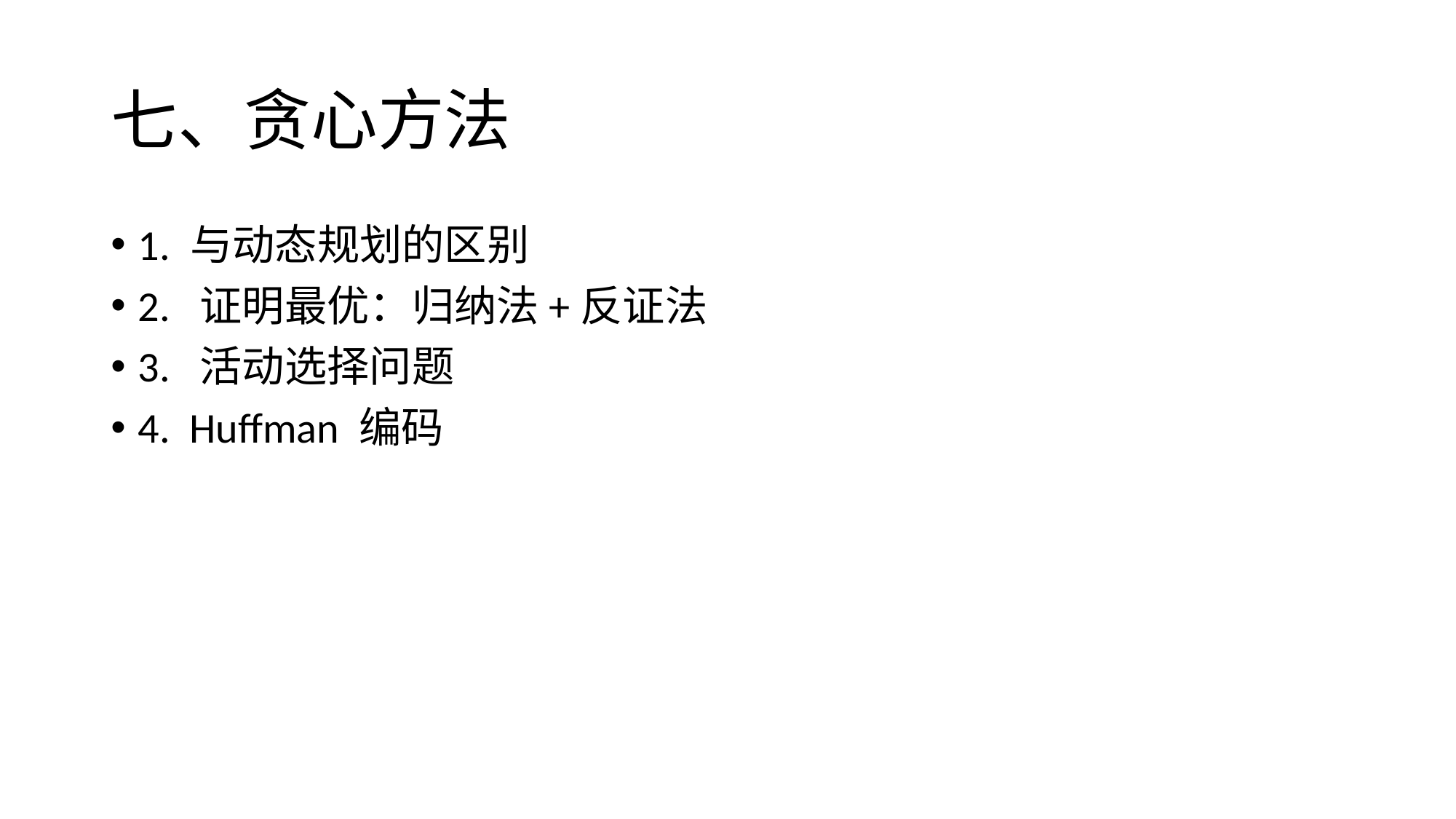

# 七、贪心方法
1. 与动态规划的区别
2.  证明最优：归纳法+反证法
3.  活动选择问题
4.  Huffman 编码